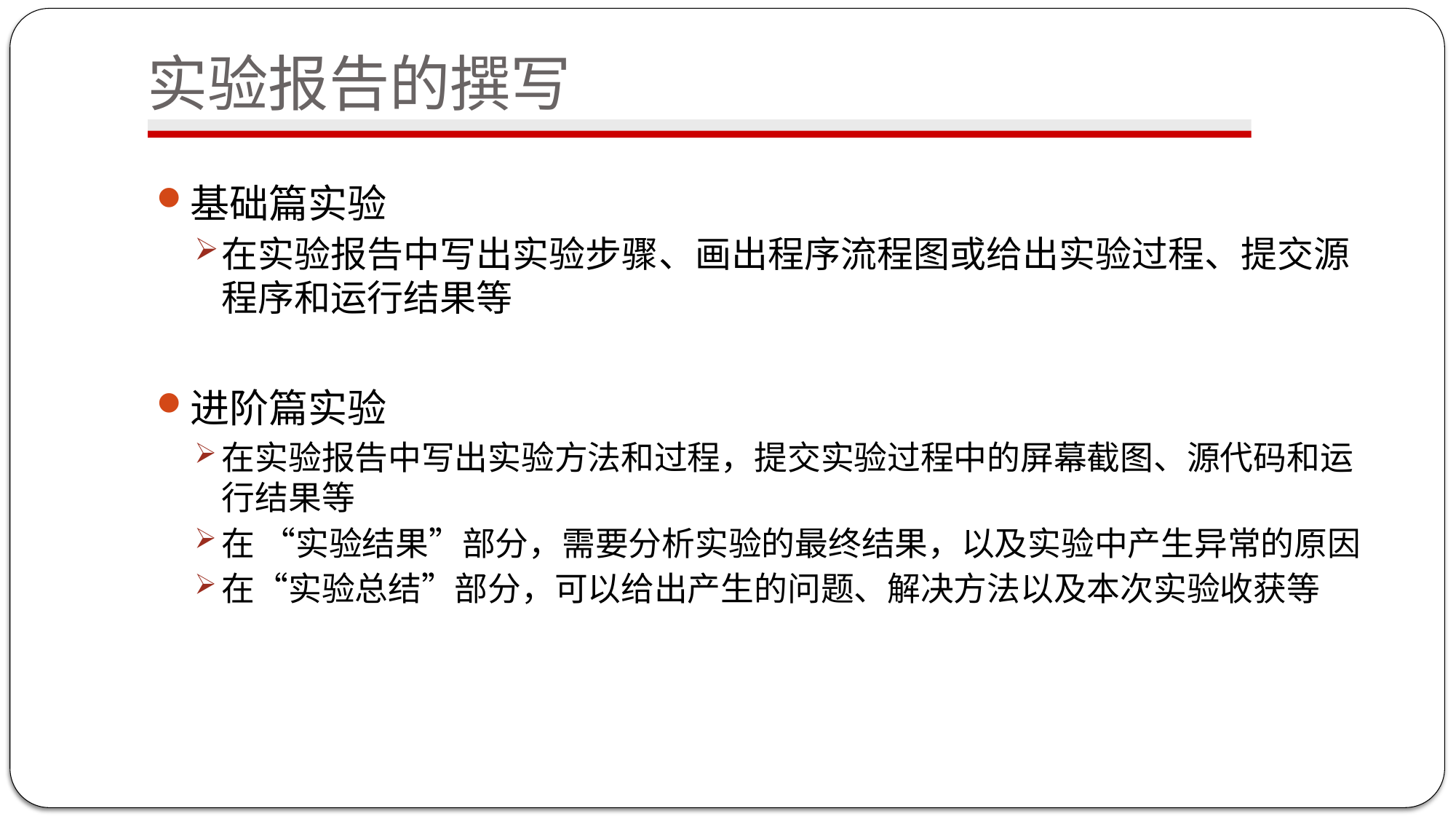

# 实验报告的撰写
基础篇实验
在实验报告中写出实验步骤、画出程序流程图或给出实验过程、提交源程序和运行结果等

进阶篇实验
在实验报告中写出实验方法和过程，提交实验过程中的屏幕截图、源代码和运行结果等
在 “实验结果”部分，需要分析实验的最终结果，以及实验中产生异常的原因
在“实验总结”部分，可以给出产生的问题、解决方法以及本次实验收获等